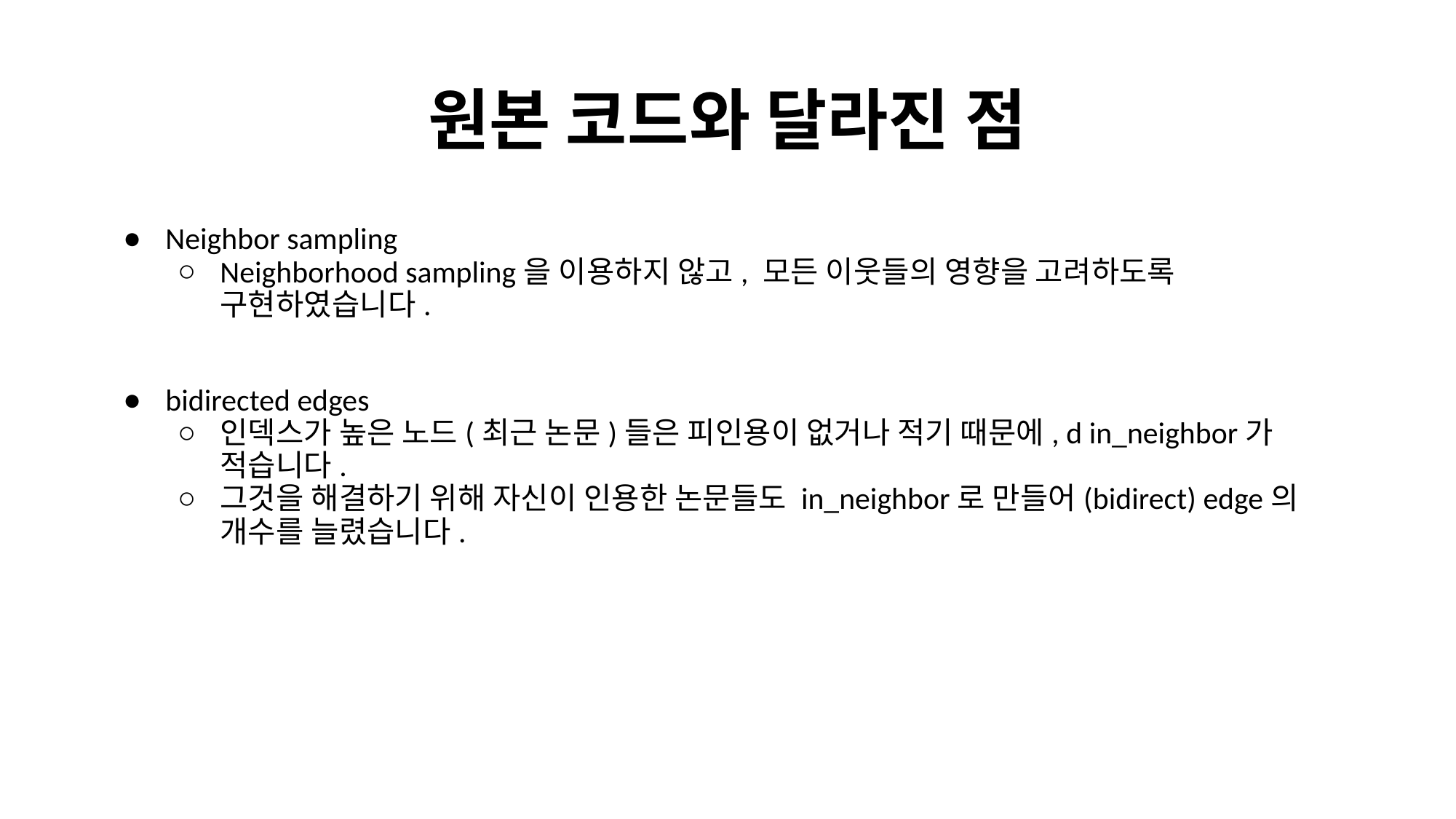

# 원본 코드와 달라진 점
Neighbor sampling
Neighborhood sampling을 이용하지 않고, 모든 이웃들의 영향을 고려하도록 구현하였습니다.

bidirected edges
인덱스가 높은 노드(최근 논문)들은 피인용이 없거나 적기 때문에, d in_neighbor가 적습니다.
그것을 해결하기 위해 자신이 인용한 논문들도 in_neighbor로 만들어(bidirect) edge의 개수를 늘렸습니다.